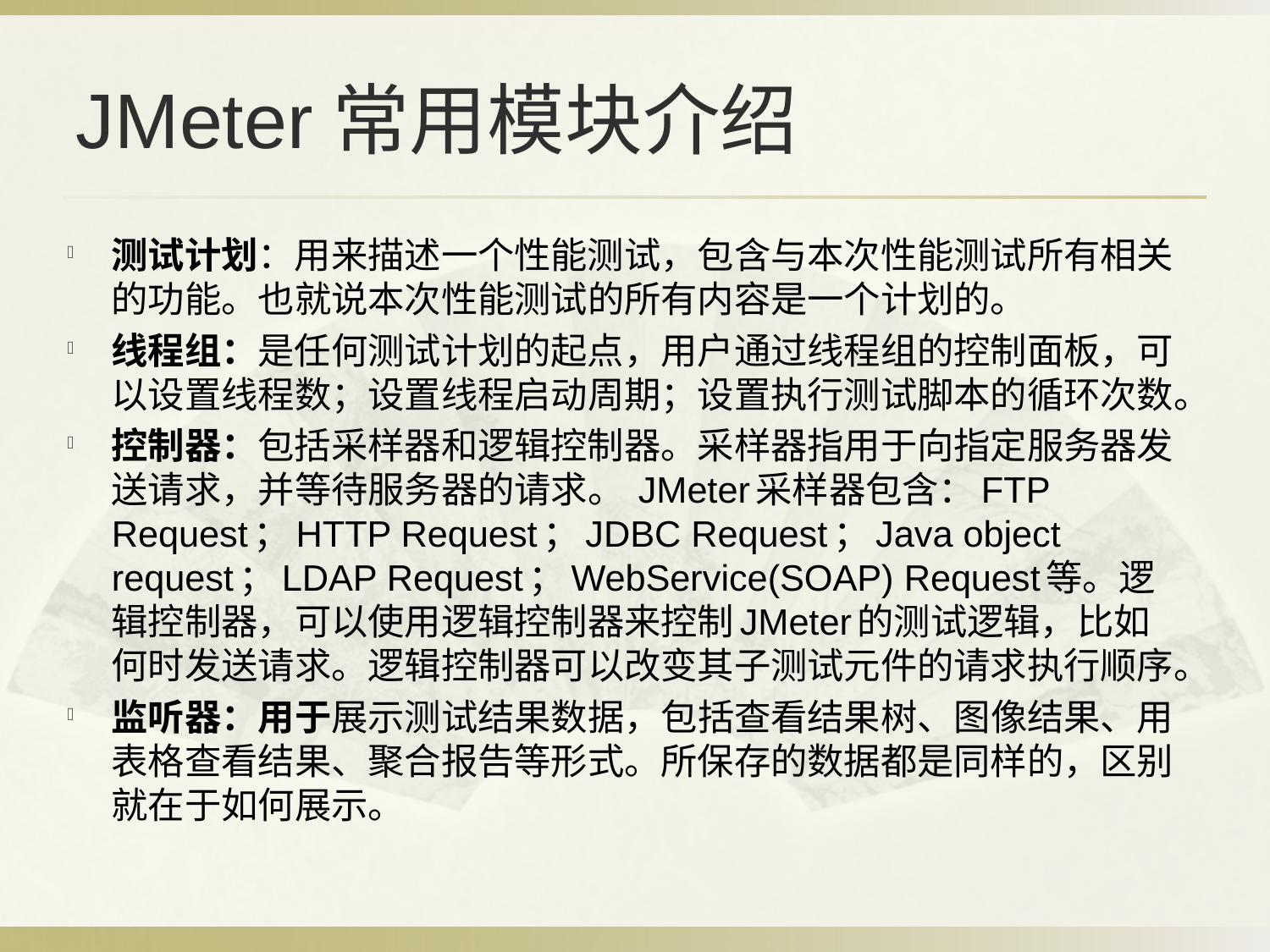

# JMeter常用模块介绍
测试计划：用来描述一个性能测试，包含与本次性能测试所有相关的功能。也就说本次性能测试的所有内容是一个计划的。
线程组：是任何测试计划的起点，用户通过线程组的控制面板，可以设置线程数；设置线程启动周期；设置执行测试脚本的循环次数。
控制器：包括采样器和逻辑控制器。采样器指用于向指定服务器发送请求，并等待服务器的请求。 JMeter采样器包含：FTP Request；HTTP Request；JDBC Request；Java object request；LDAP Request；WebService(SOAP) Request等。逻辑控制器，可以使用逻辑控制器来控制JMeter的测试逻辑，比如何时发送请求。逻辑控制器可以改变其子测试元件的请求执行顺序。
监听器：用于展示测试结果数据，包括查看结果树、图像结果、用表格查看结果、聚合报告等形式。所保存的数据都是同样的，区别就在于如何展示。